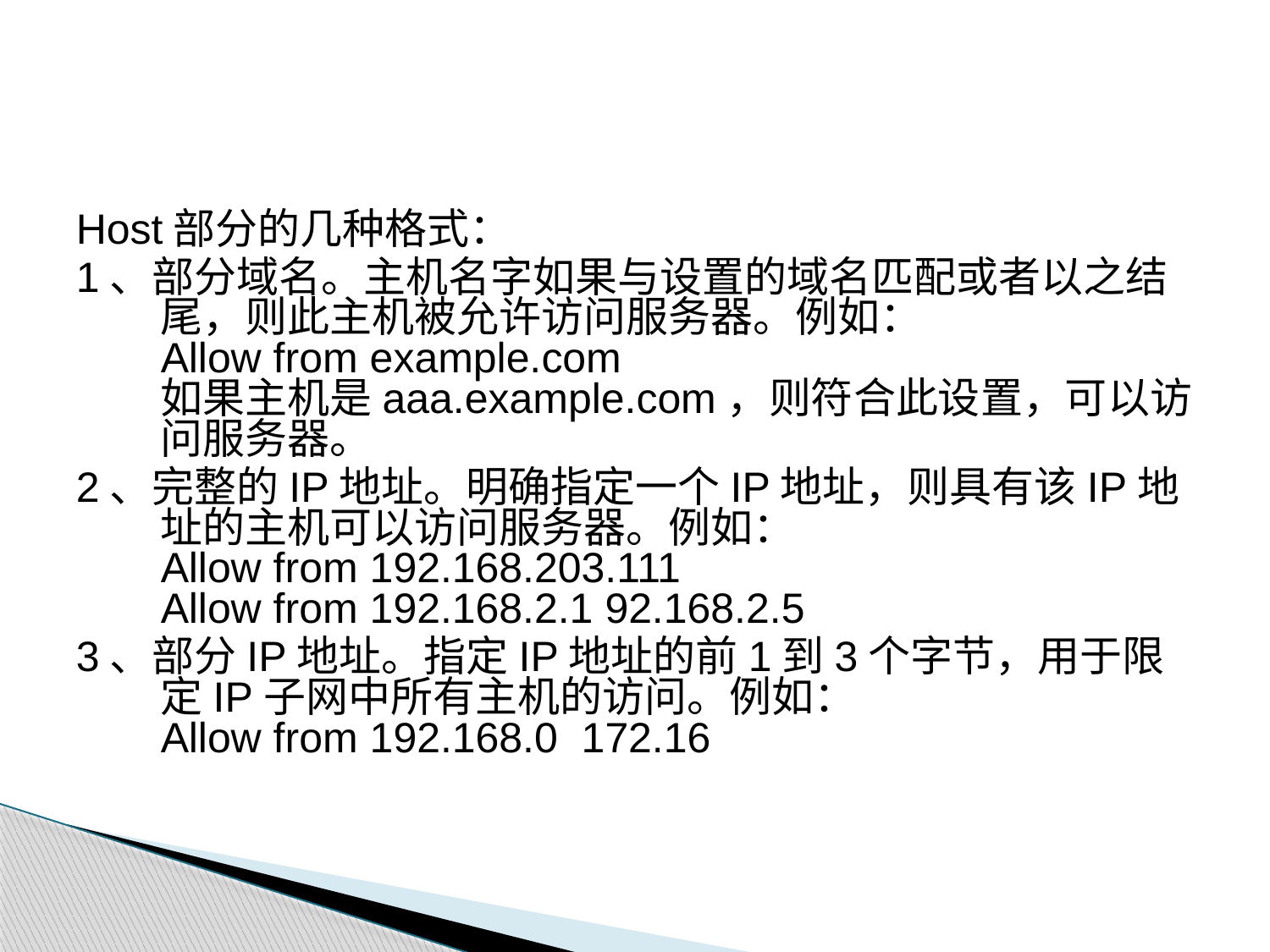

Host部分的几种格式：
1、部分域名。主机名字如果与设置的域名匹配或者以之结尾，则此主机被允许访问服务器。例如：
Allow from example.com
如果主机是aaa.example.com，则符合此设置，可以访问服务器。
2、完整的IP地址。明确指定一个IP地址，则具有该IP地址的主机可以访问服务器。例如：
Allow from 192.168.203.111
Allow from 192.168.2.1 92.168.2.5
3、部分IP地址。指定IP地址的前1到3个字节，用于限定IP子网中所有主机的访问。例如：
Allow from 192.168.0  172.16